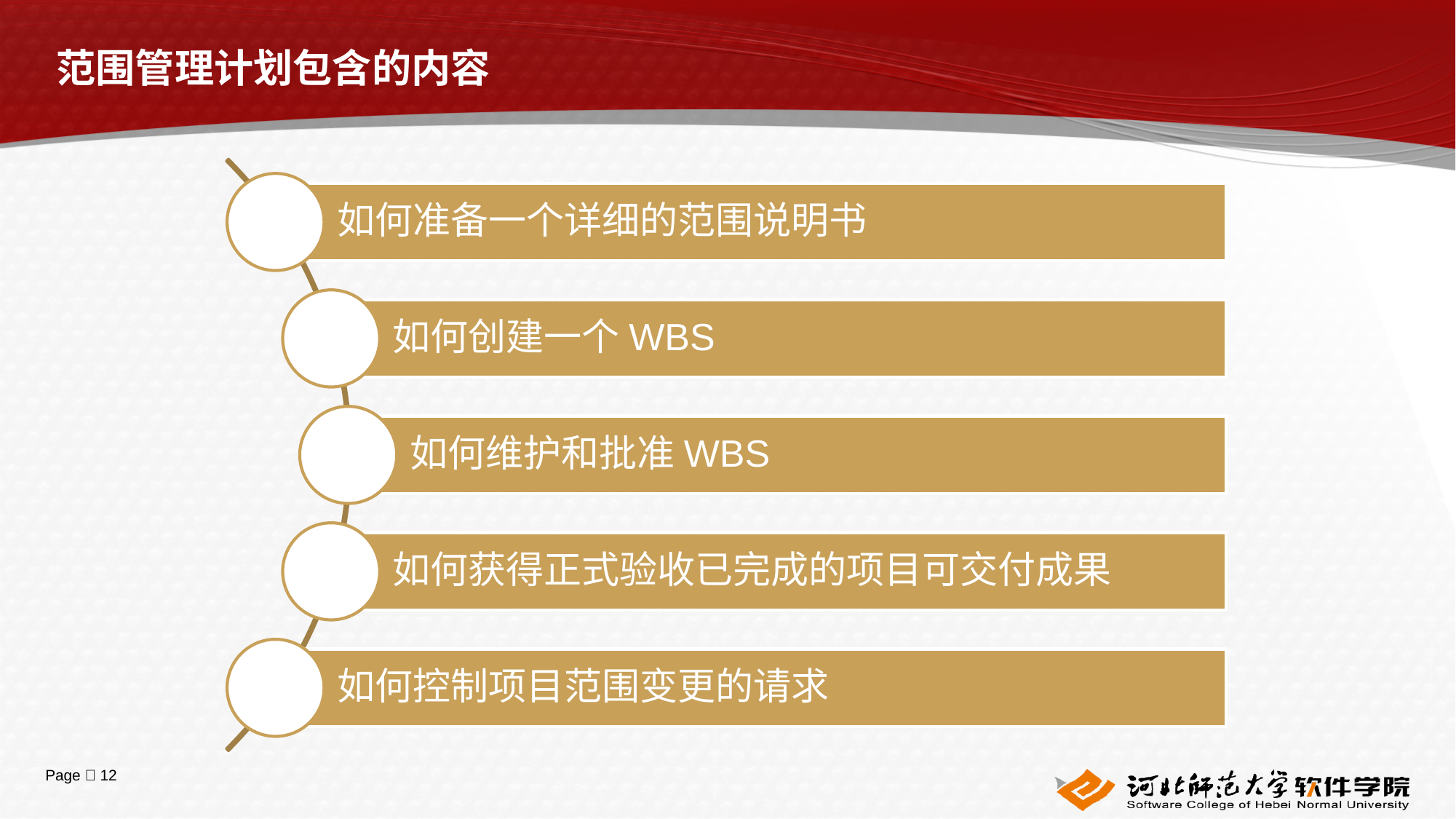

# 范围管理计划包含的内容
如何准备一个详细的范围说明书
如何创建一个WBS
如何维护和批准WBS
如何获得正式验收已完成的项目可交付成果
如何控制项目范围变更的请求